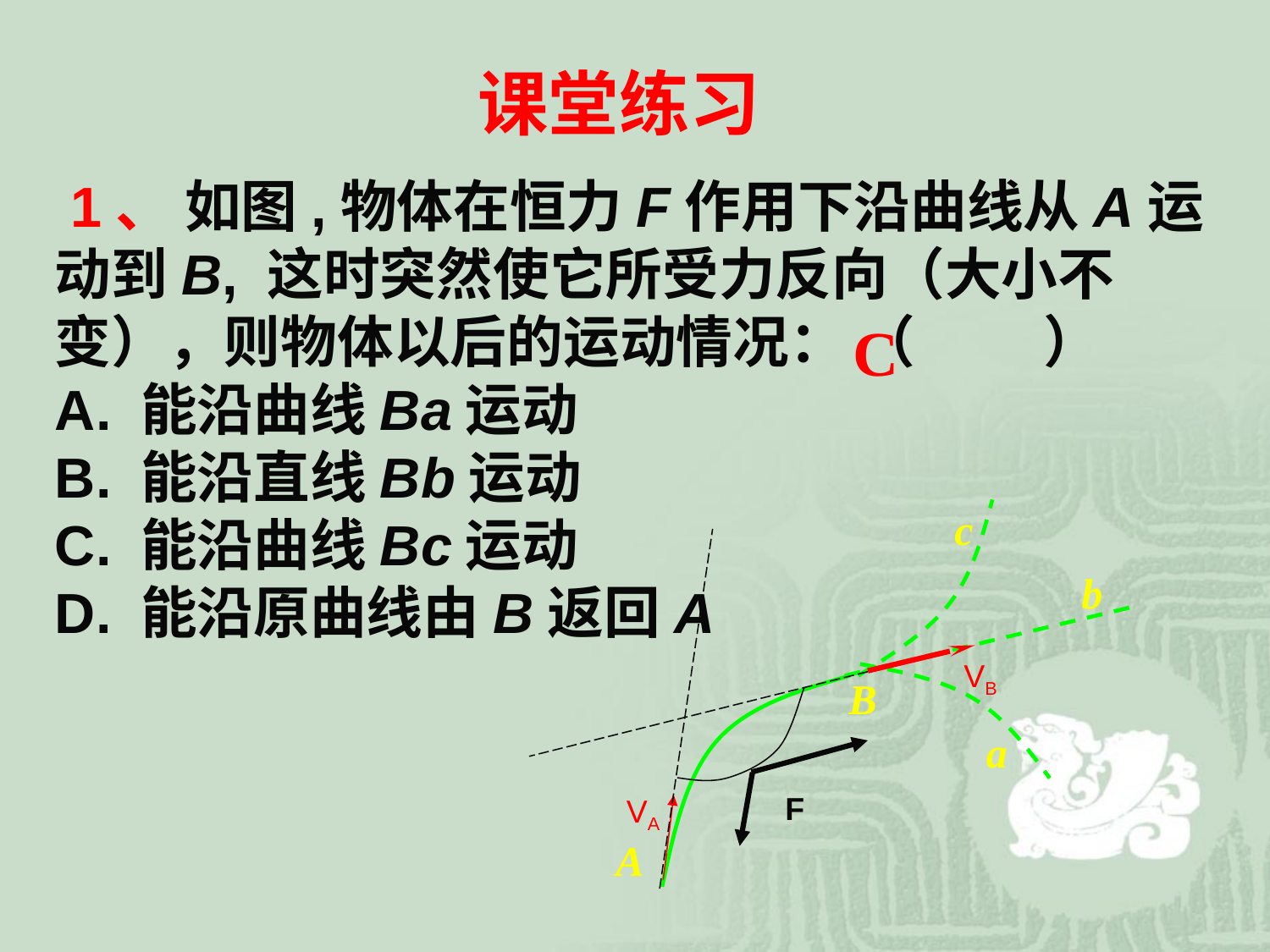

课堂练习
 1、 如图,物体在恒力F作用下沿曲线从A运动到B, 这时突然使它所受力反向（大小不变），则物体以后的运动情况： （          ）
A. 能沿曲线Ba运动
B. 能沿直线Bb运动
C. 能沿曲线Bc运动
D. 能沿原曲线由B返回A
C
c

b

VB
B

a

F
VA

A